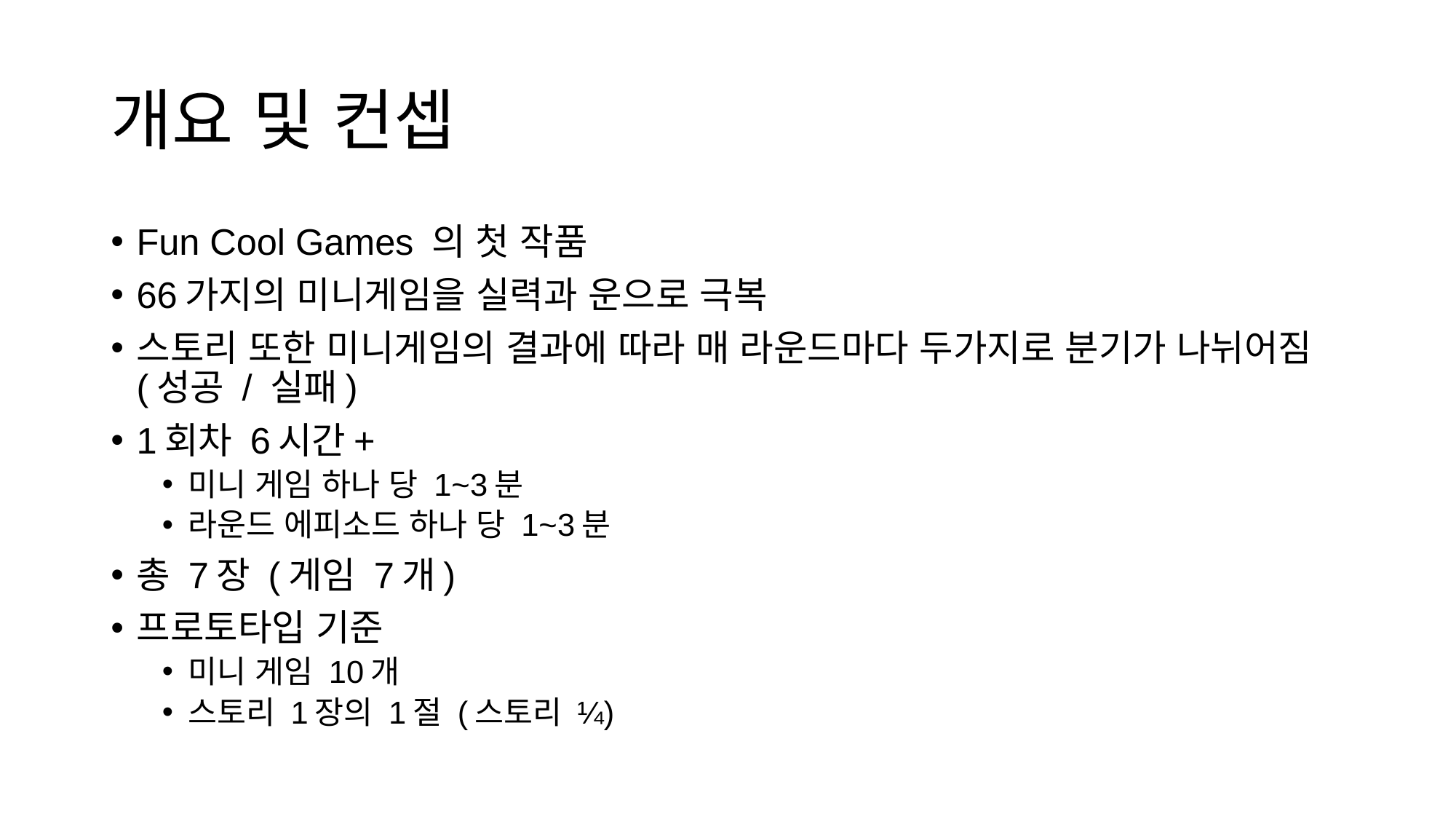

# 개요 및 컨셉
Fun Cool Games 의 첫 작품
66가지의 미니게임을 실력과 운으로 극복
스토리 또한 미니게임의 결과에 따라 매 라운드마다 두가지로 분기가 나뉘어짐 (성공 / 실패)
1회차 6시간+
미니 게임 하나 당 1~3분
라운드 에피소드 하나 당 1~3분
총 7장 (게임 7개)
프로토타입 기준
미니 게임 10개
스토리 1장의 1절 (스토리 ¼)